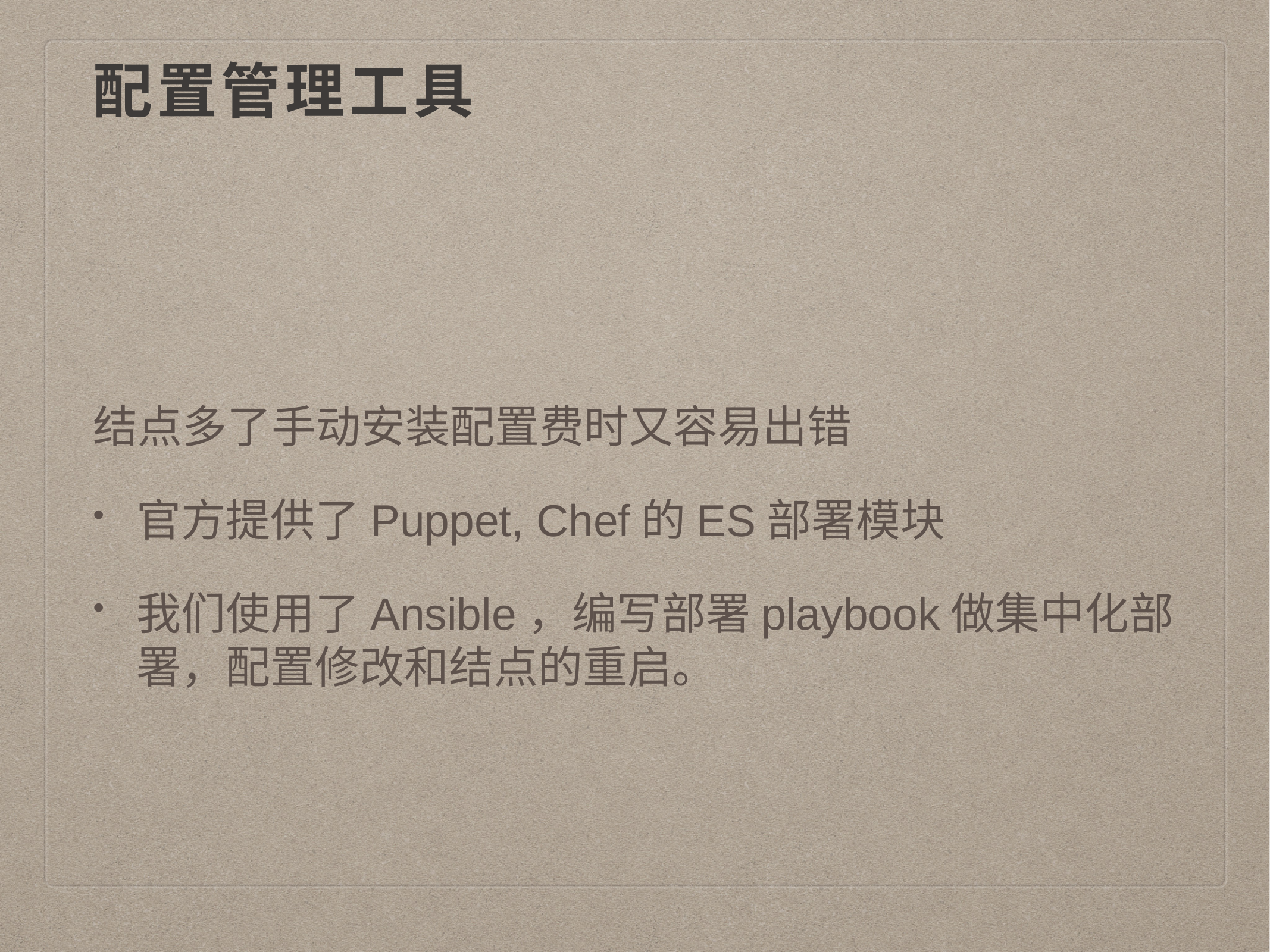

# 配置管理工具
结点多了手动安装配置费时又容易出错
官方提供了Puppet, Chef的ES部署模块
我们使用了Ansible，编写部署playbook做集中化部署，配置修改和结点的重启。
17